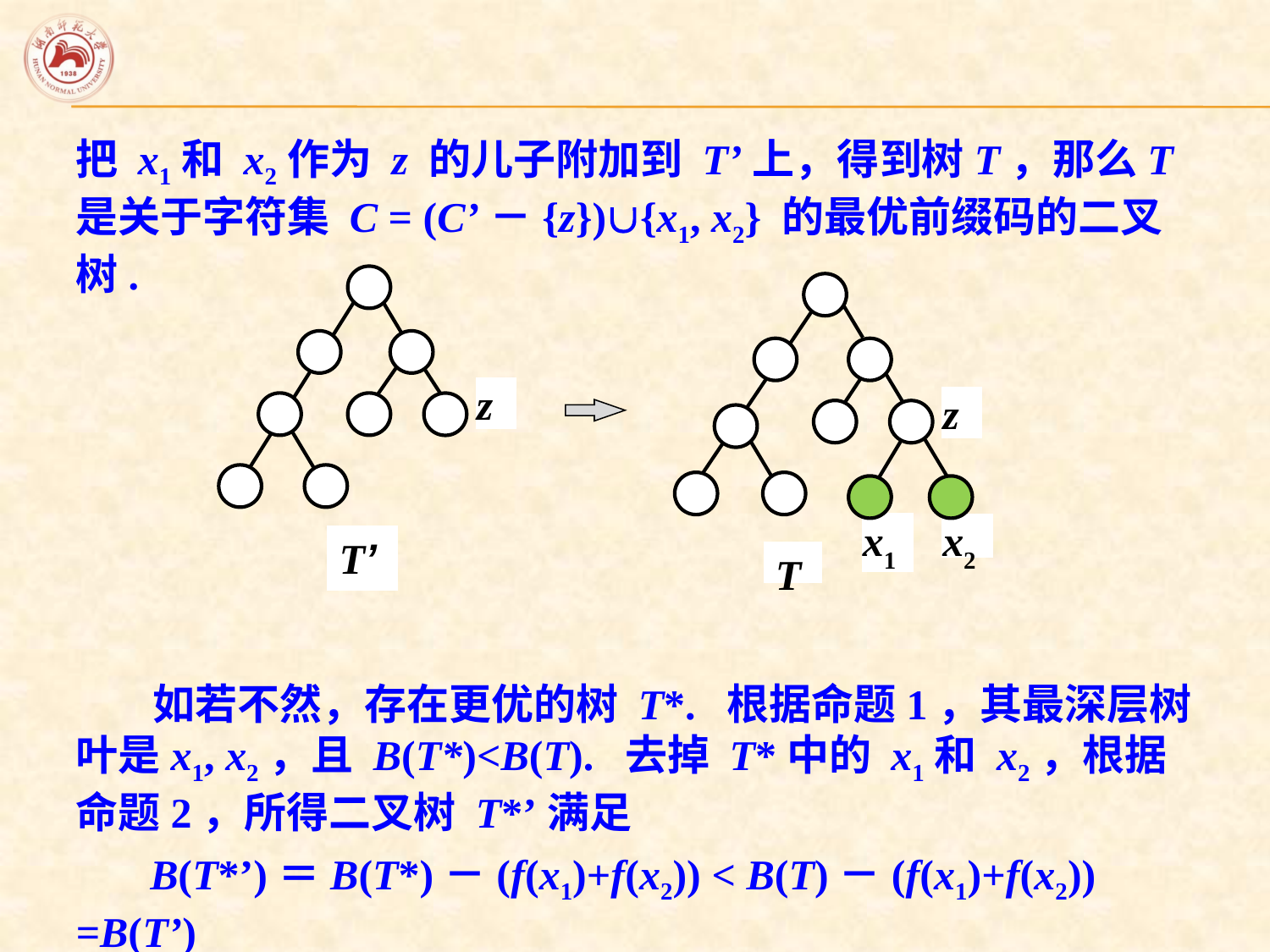

把 x1和 x2作为 z 的儿子附加到 T’上，得到树T，那么T是关于字符集 C = (C’－{z})∪{x1, x2} 的最优前缀码的二叉树.

       如若不然，存在更优的树 T*.  根据命题1，其最深层树叶是x1, x2，且 B(T*)<B(T).  去掉 T*中的 x1和 x2，根据命题2，所得二叉树 T*’满足
       B(T*’)＝B(T*)－(f(x1)+f(x2)) < B(T)－(f(x1)+f(x2)) =B(T’)
与 T’是一棵关于C’的最优前缀码的二叉树矛盾.

z
T’

z
x1
x2
T